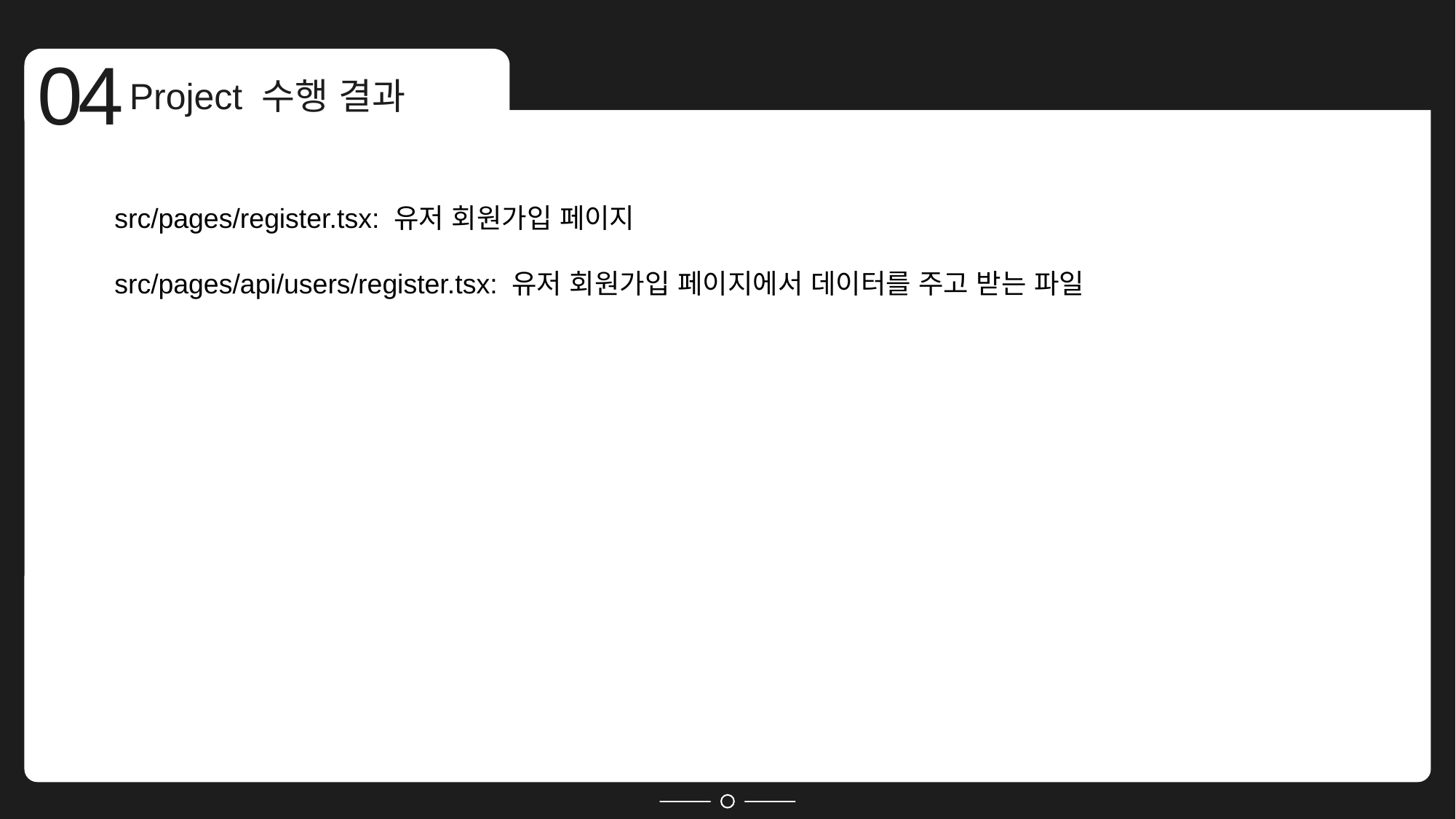

04
Project 수행 결과
src/pages/register.tsx: 유저 회원가입 페이지

src/pages/api/users/register.tsx: 유저 회원가입 페이지에서 데이터를 주고 받는 파일